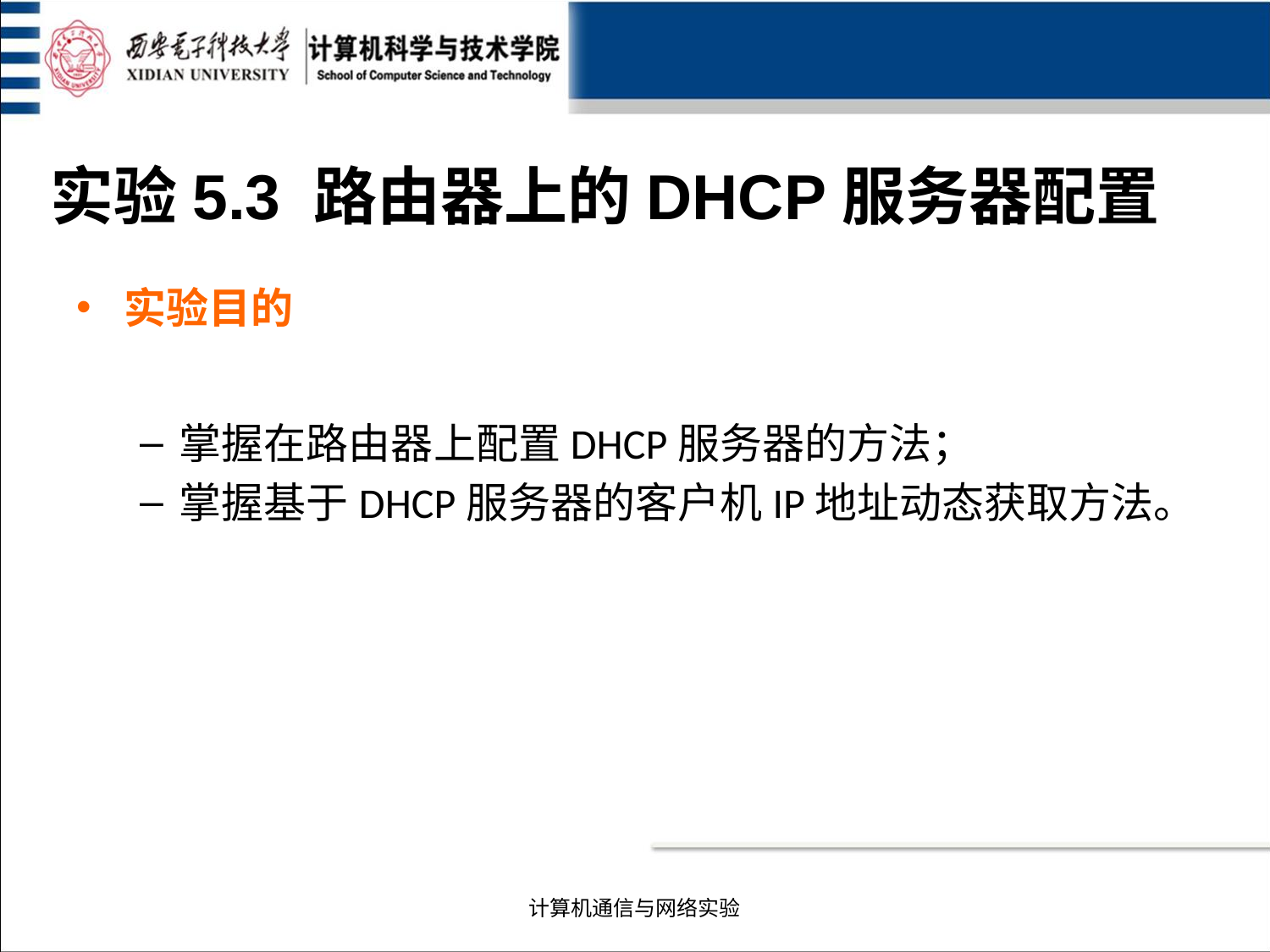

实验5.3 路由器上的DHCP服务器配置
实验目的

掌握在路由器上配置DHCP服务器的方法；
掌握基于DHCP服务器的客户机IP地址动态获取方法。
计算机通信与网络实验